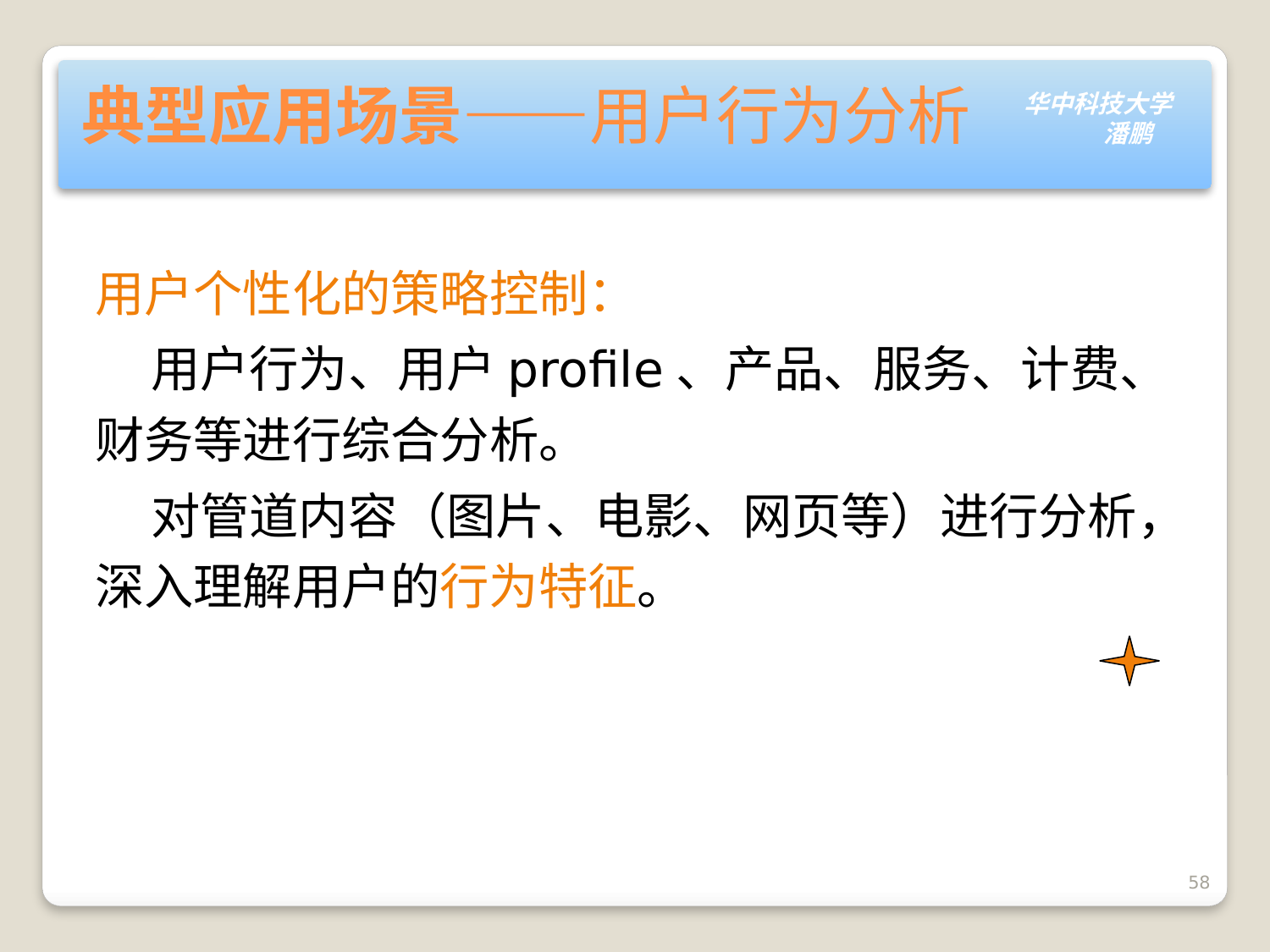

# 典型应用场景——用户行为分析
用户个性化的策略控制：
    用户行为、用户profile、产品、服务、计费、财务等进行综合分析。
    对管道内容（图片、电影、网页等）进行分析，深入理解用户的行为特征。

58